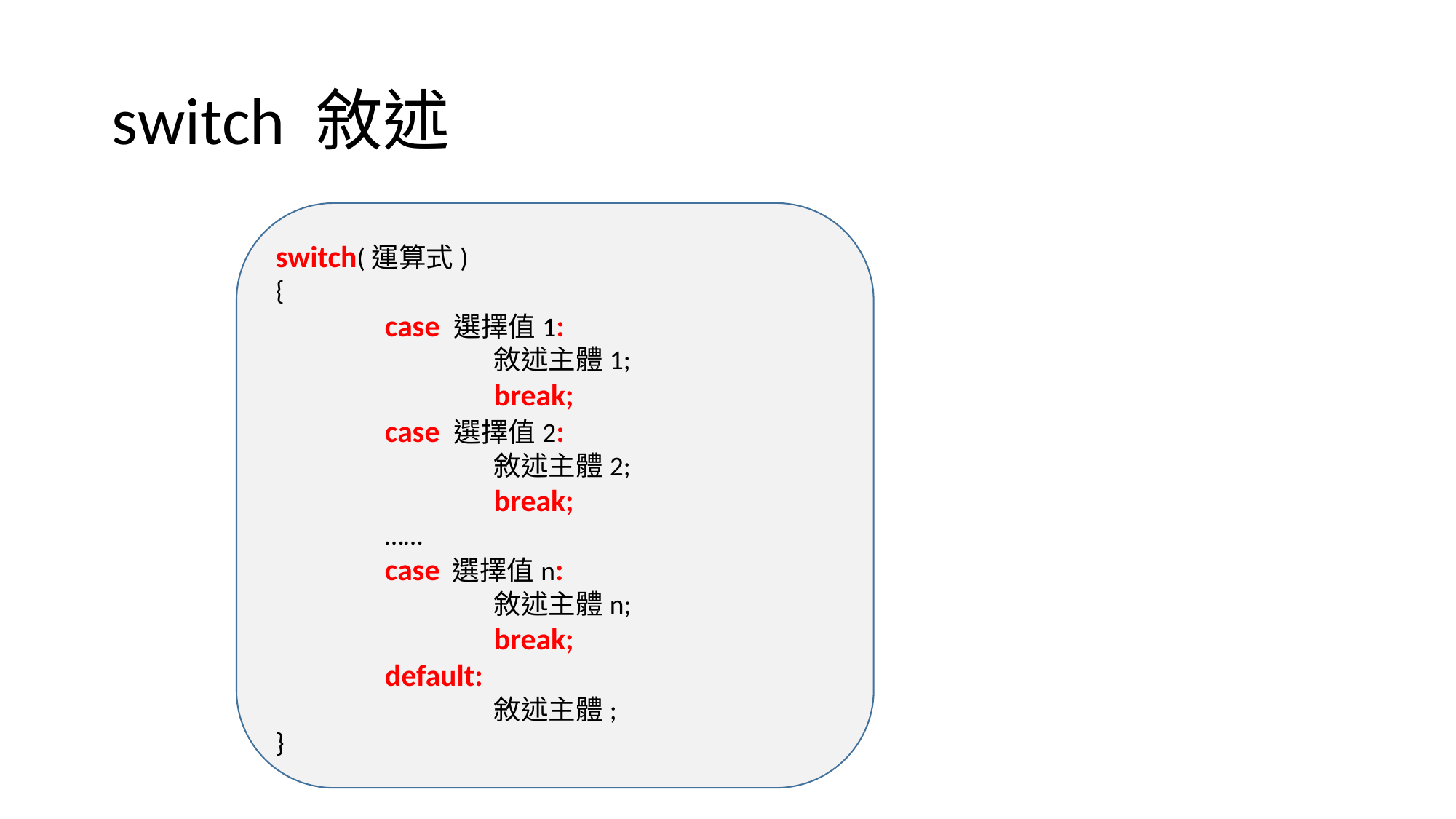

# switch 敘述
switch(運算式)
{
	case 選擇值1:
	敘述主體1;
	break;
	case 選擇值2:
	敘述主體2;
	break;
	……
	case 選擇值n:
	敘述主體n;
	break;
default:
		敘述主體;
}